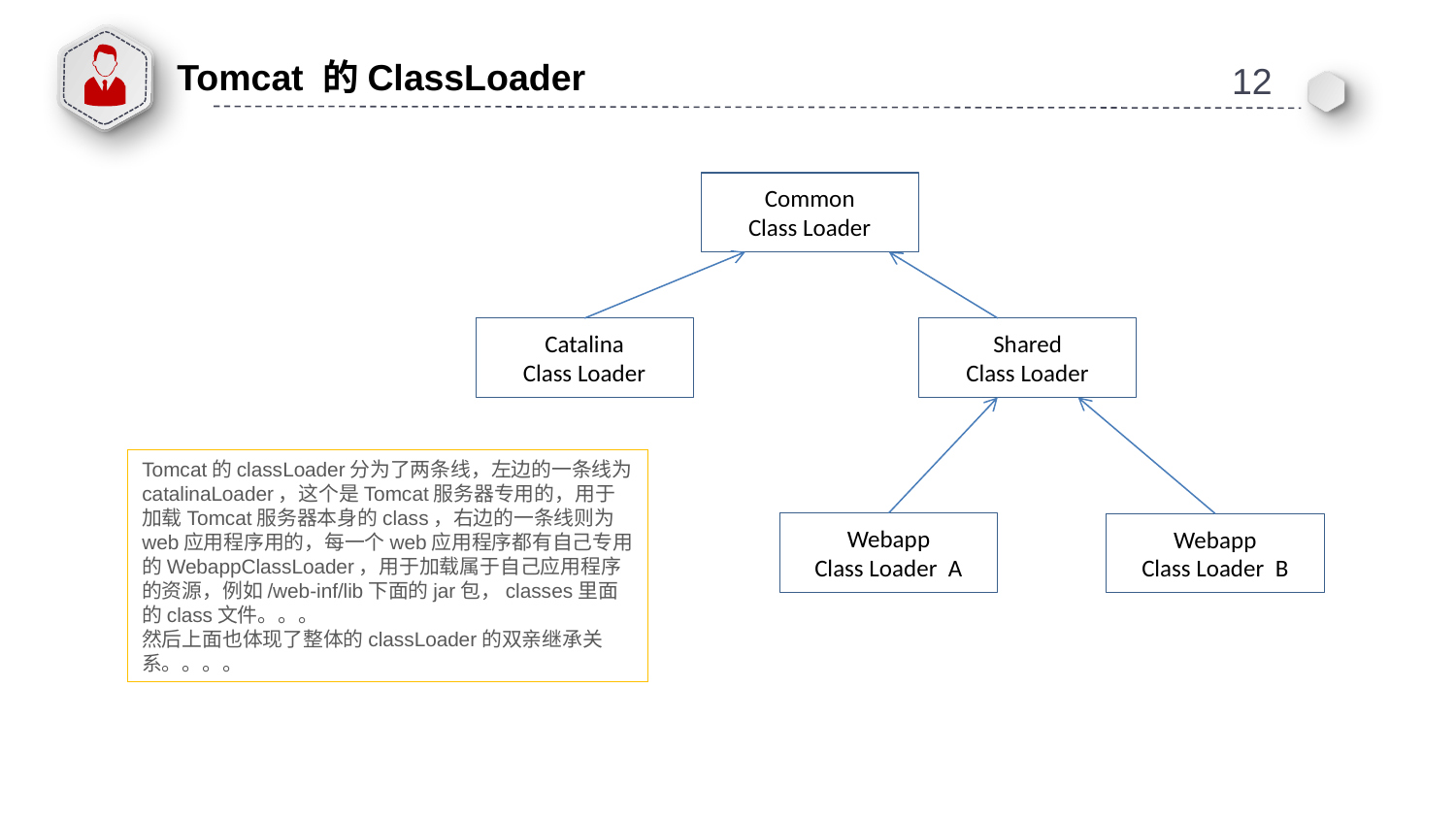

Tomcat 的ClassLoader
12

Common
Class Loader
Catalina
Class Loader
Shared
Class Loader
Tomcat的classLoader分为了两条线，左边的一条线为catalinaLoader，这个是Tomcat服务器专用的，用于加载Tomcat服务器本身的class，右边的一条线则为web应用程序用的，每一个web应用程序都有自己专用的WebappClassLoader，用于加载属于自己应用程序的资源，例如/web-inf/lib下面的jar包，classes里面的class文件。。。
然后上面也体现了整体的classLoader的双亲继承关系。。。。
Webapp
Class Loader  A
Webapp
Class Loader  B